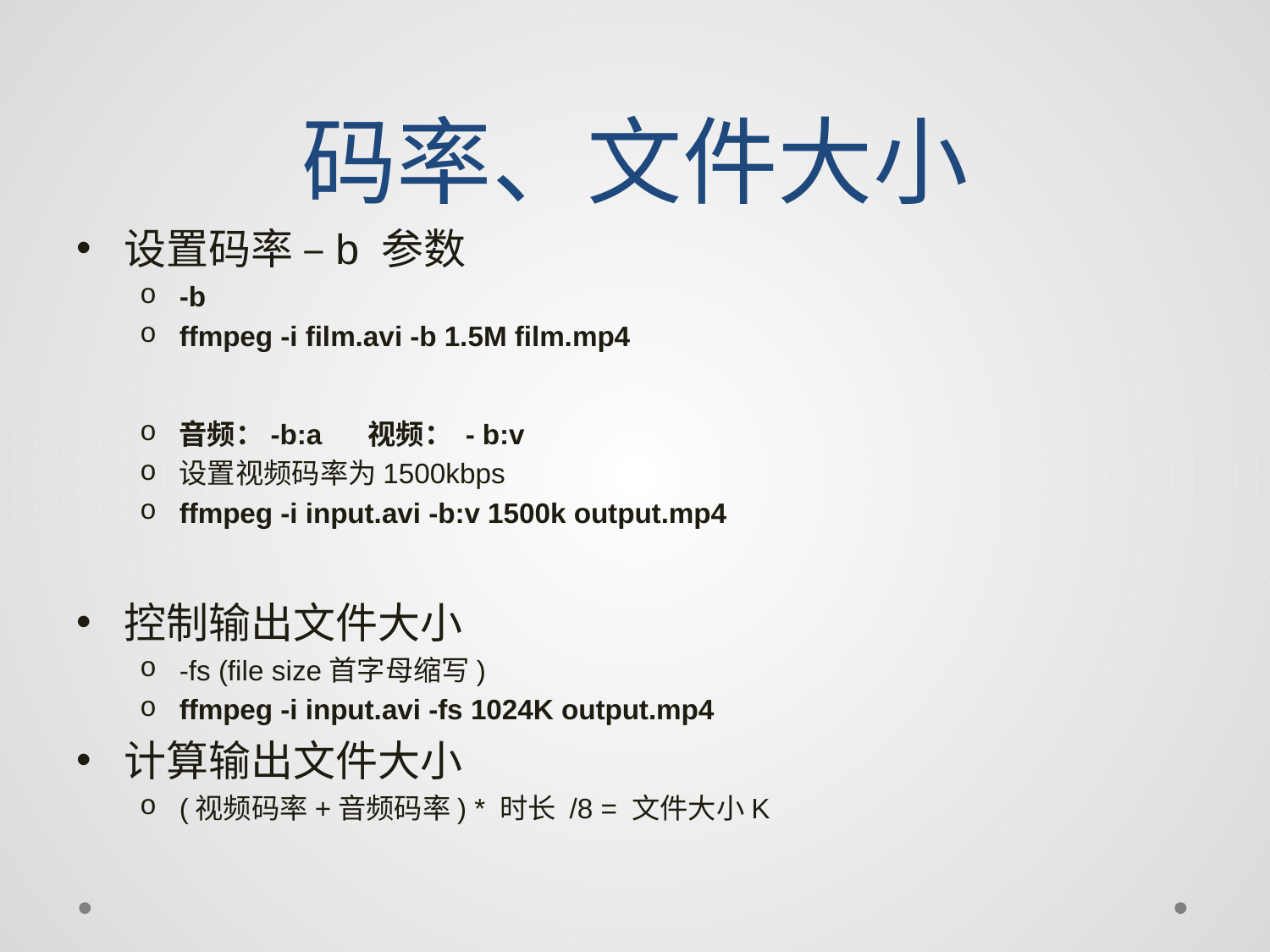

# 码率、文件大小
设置码率 –b 参数
-b
ffmpeg -i film.avi -b 1.5M film.mp4

音频：-b:a     视频： - b:v
设置视频码率为1500kbps
ffmpeg -i input.avi -b:v 1500k output.mp4

控制输出文件大小
-fs (file size首字母缩写)
ffmpeg -i input.avi -fs 1024K output.mp4
计算输出文件大小
(视频码率+音频码率) * 时长 /8 = 文件大小K